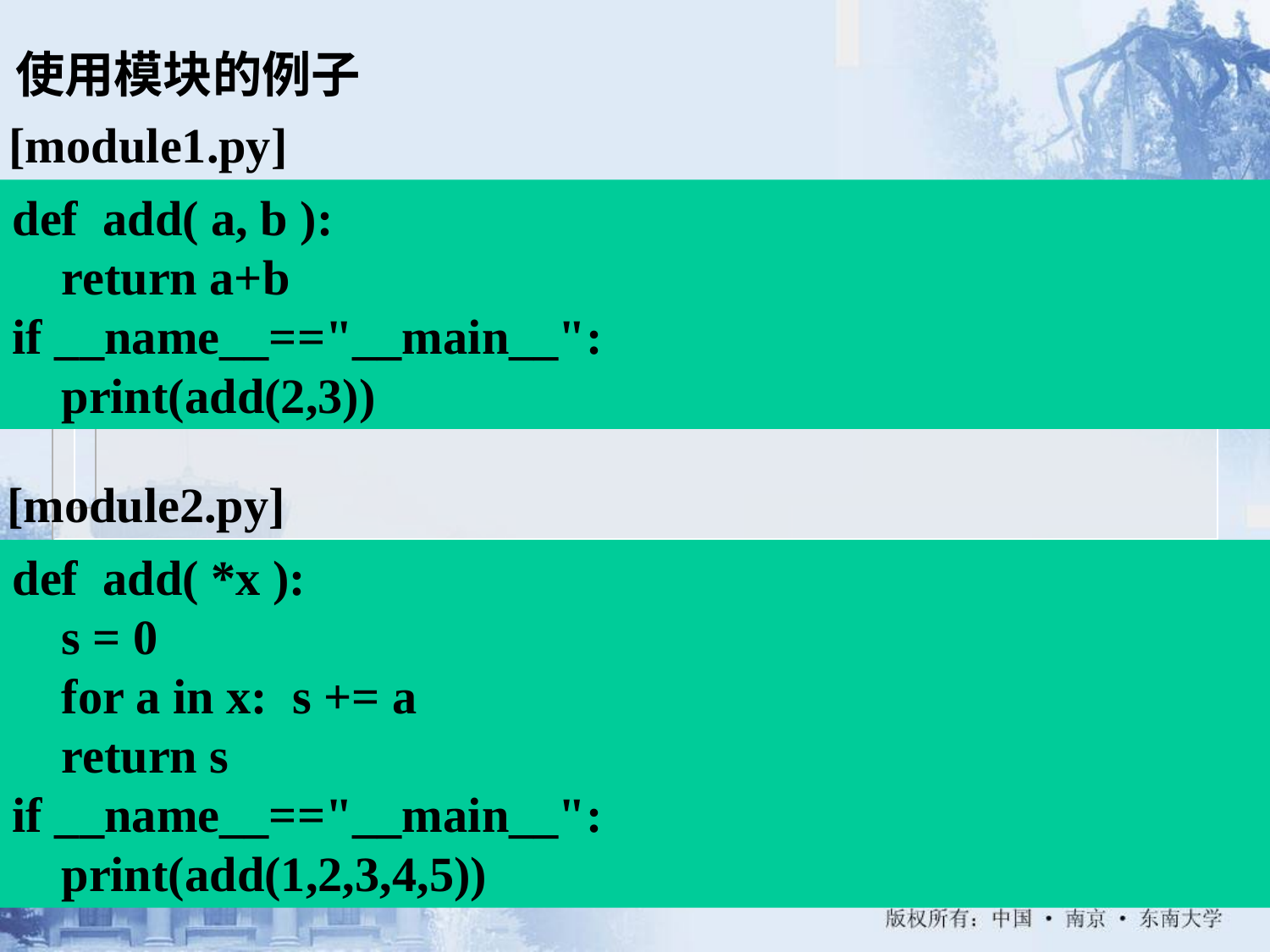

使用模块的例子
[module1.py]
def  add( a, b ):
    return a+b
if __name__=="__main__":
    print(add(2,3))
[module2.py]
def  add( *x ):
    s = 0
    for a in x:  s += a
    return s
if __name__=="__main__":
    print(add(1,2,3,4,5))